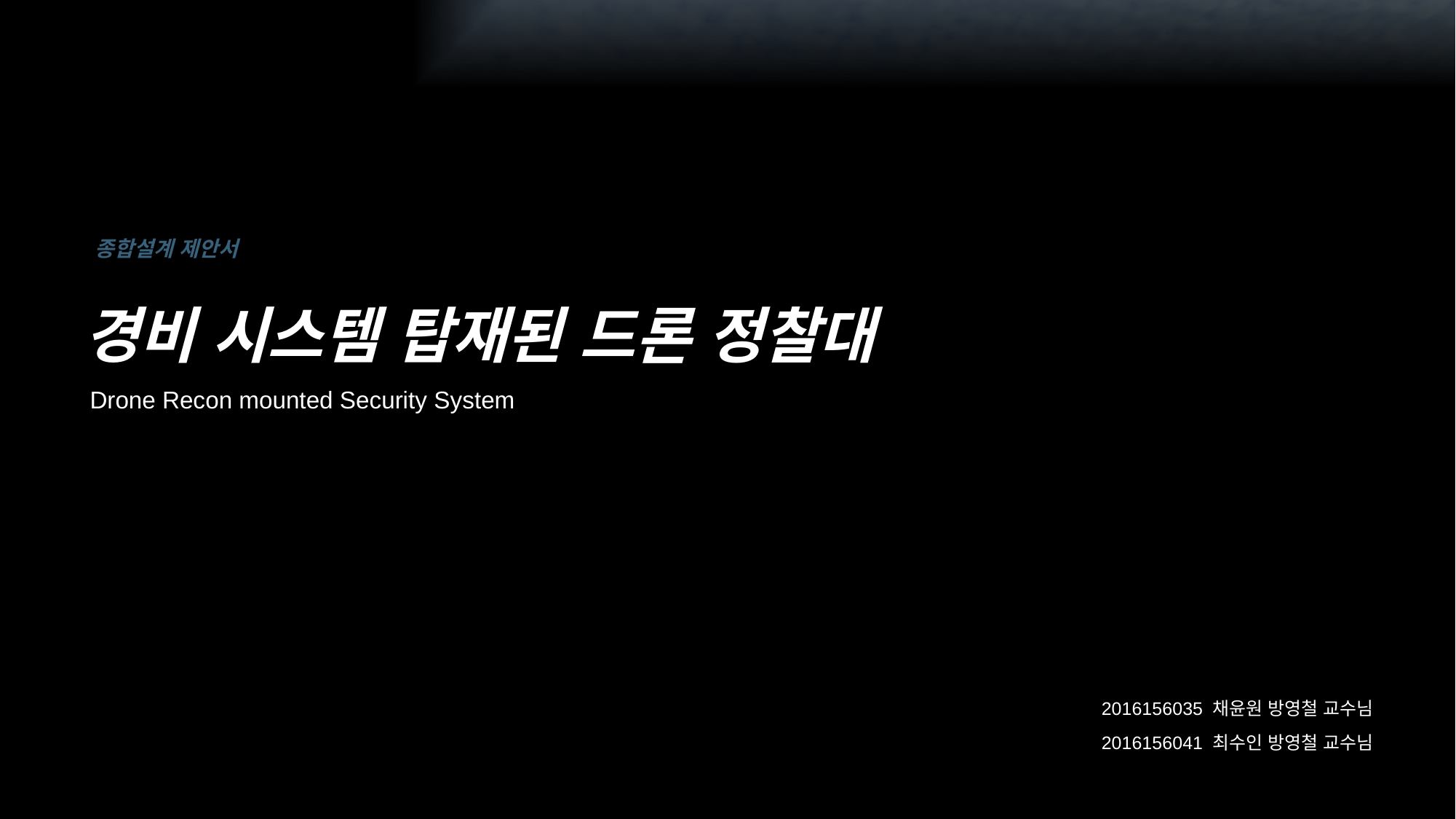

종합설계 제안서
경비 시스템 탑재된 드론 정찰대
 Drone Recon mounted Security System
2016156035 채윤원 방영철 교수님
2016156041 최수인 방영철 교수님